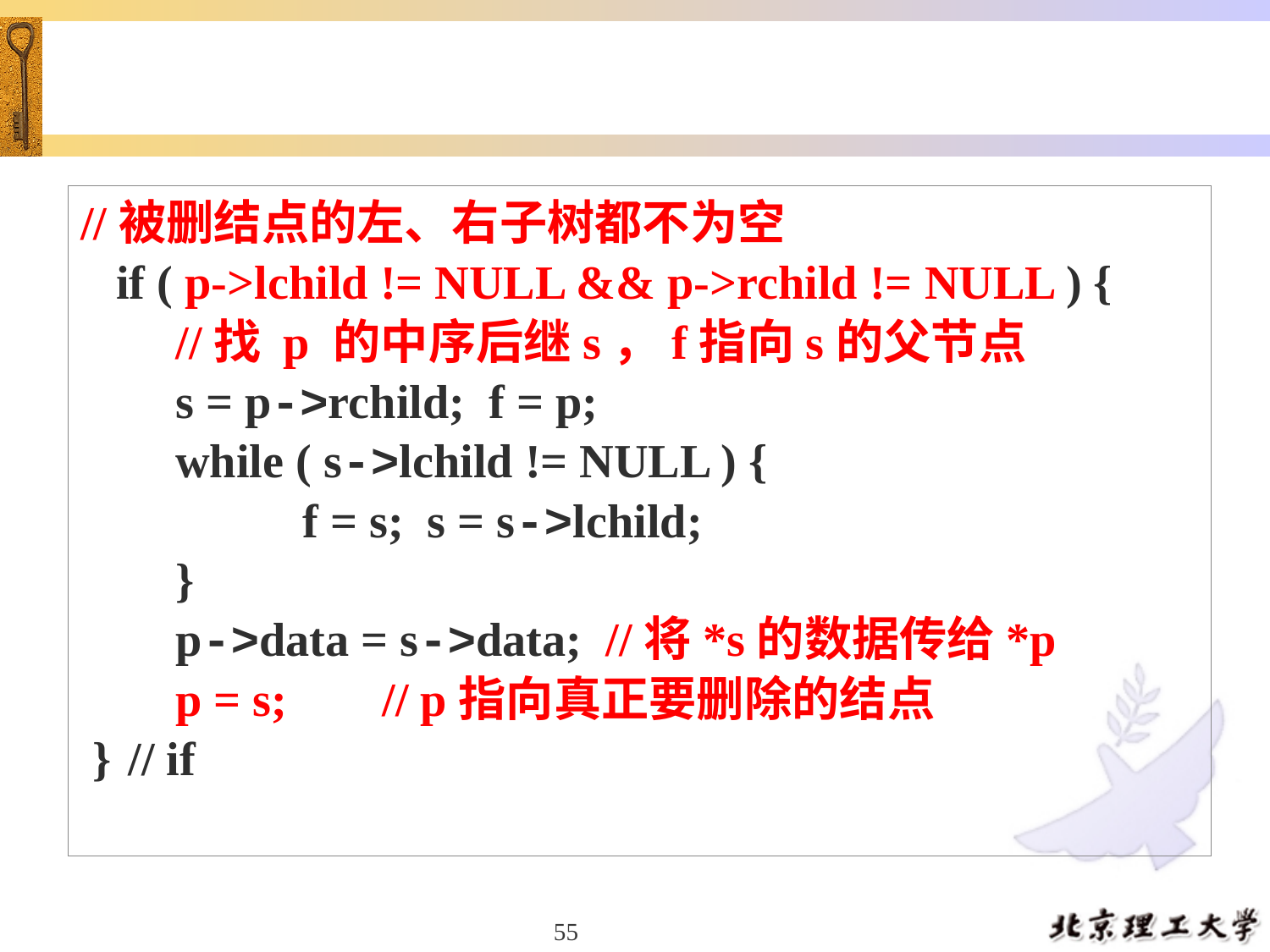

#
//被删结点的左、右子树都不为空
   if ( p->lchild != NULL && p->rchild != NULL ) {
	    //找 p 的中序后继s，f指向s的父节点
        s = p->rchild;  f = p;
        while ( s->lchild != NULL ) {
	    	    f = s;  s = s->lchild;
	    }
	    p->data = s->data;  //将*s的数据传给*p
	    p = s;   	// p指向真正要删除的结点
 }	// if

55